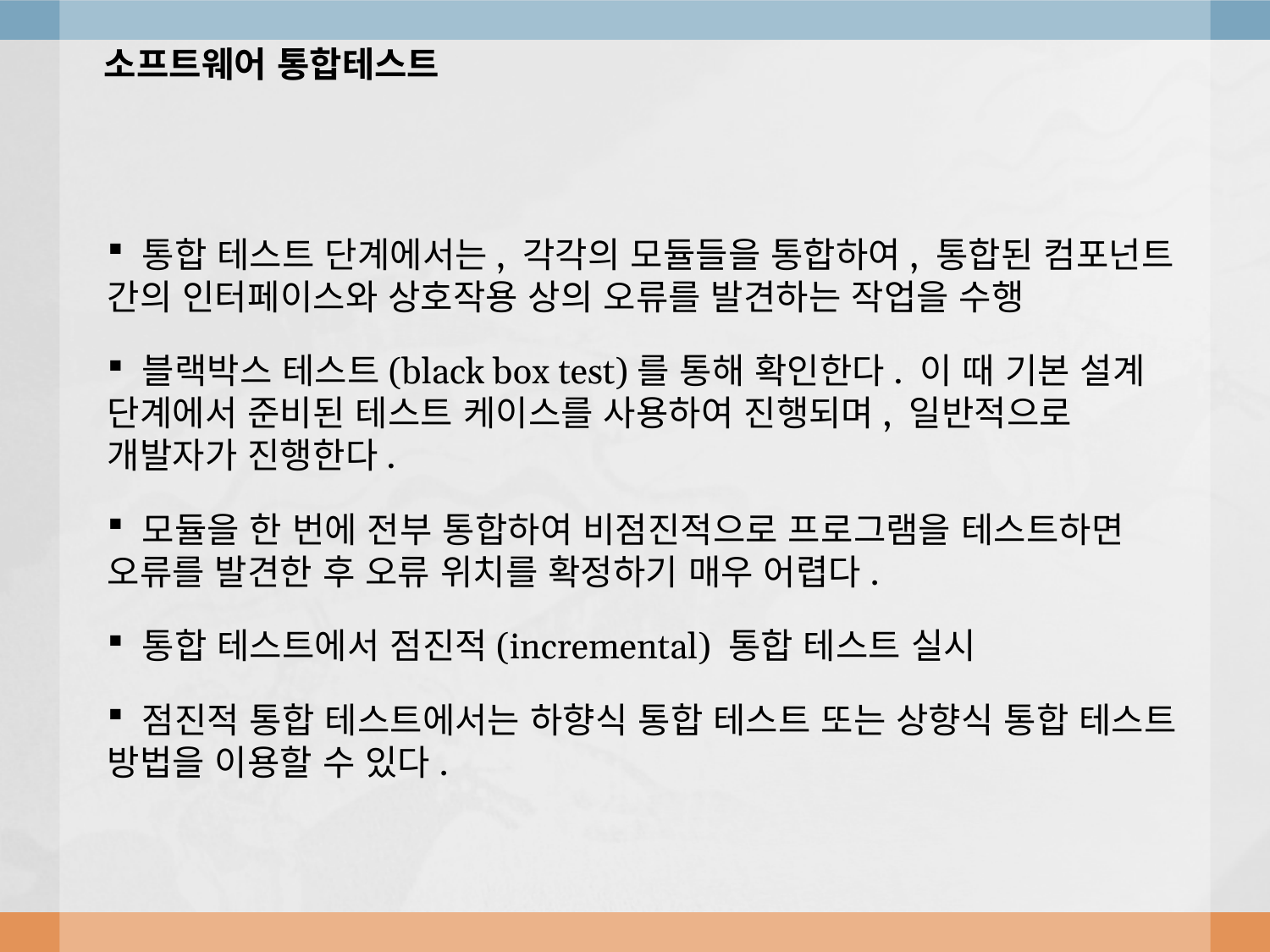

소프트웨어 통합테스트
 통합 테스트 단계에서는, 각각의 모듈들을 통합하여, 통합된 컴포넌트 간의 인터페이스와 상호작용 상의 오류를 발견하는 작업을 수행
 블랙박스 테스트(black box test)를 통해 확인한다. 이 때 기본 설계 단계에서 준비된 테스트 케이스를 사용하여 진행되며, 일반적으로 개발자가 진행한다.
 모듈을 한 번에 전부 통합하여 비점진적으로 프로그램을 테스트하면 오류를 발견한 후 오류 위치를 확정하기 매우 어렵다.
 통합 테스트에서 점진적(incremental) 통합 테스트 실시
 점진적 통합 테스트에서는 하향식 통합 테스트 또는 상향식 통합 테스트 방법을 이용할 수 있다.